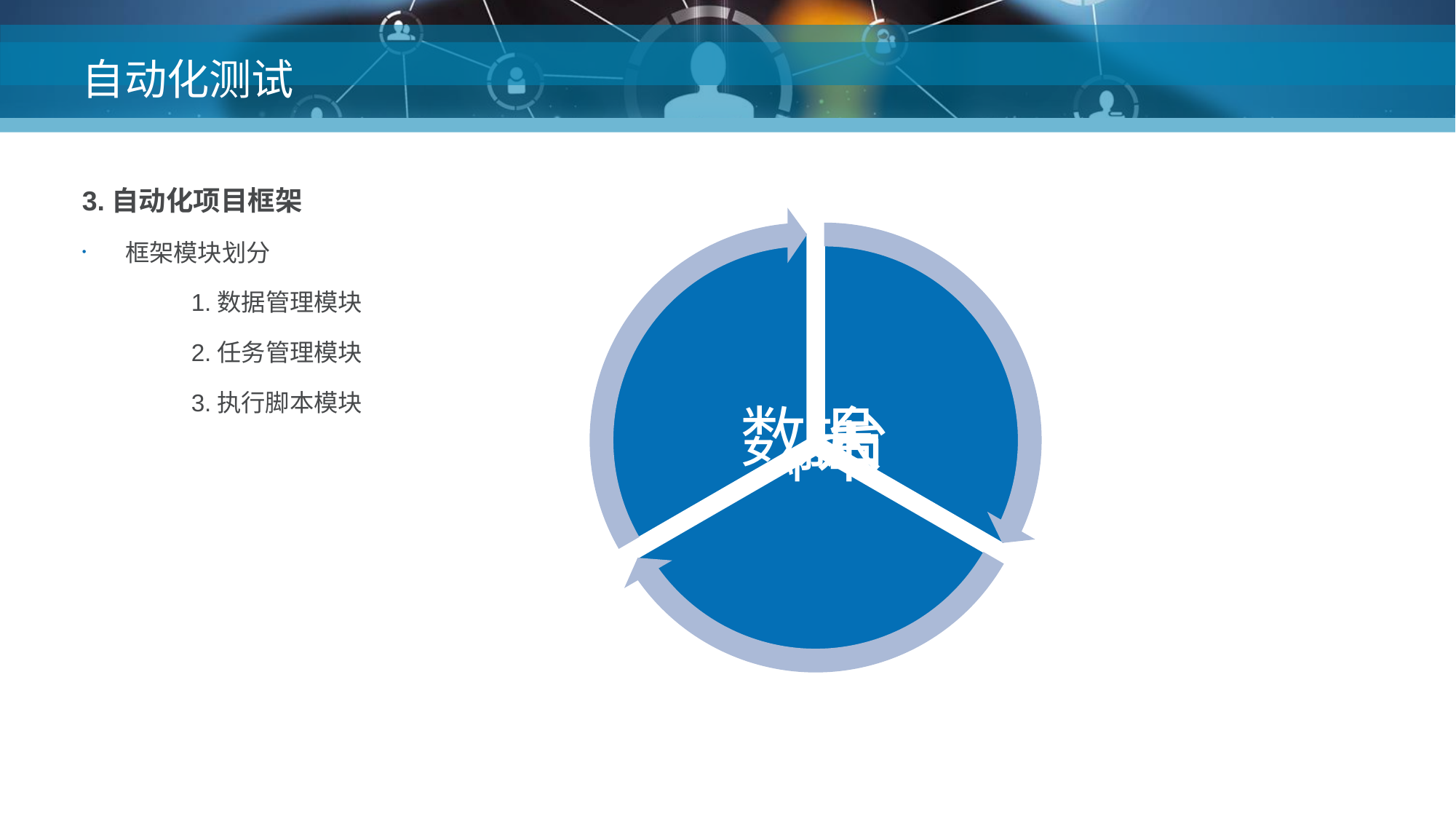

自动化测试
3.自动化项目框架
框架模块划分
	1.数据管理模块
	2.任务管理模块
	3.执行脚本模块
平台
脚本
数据